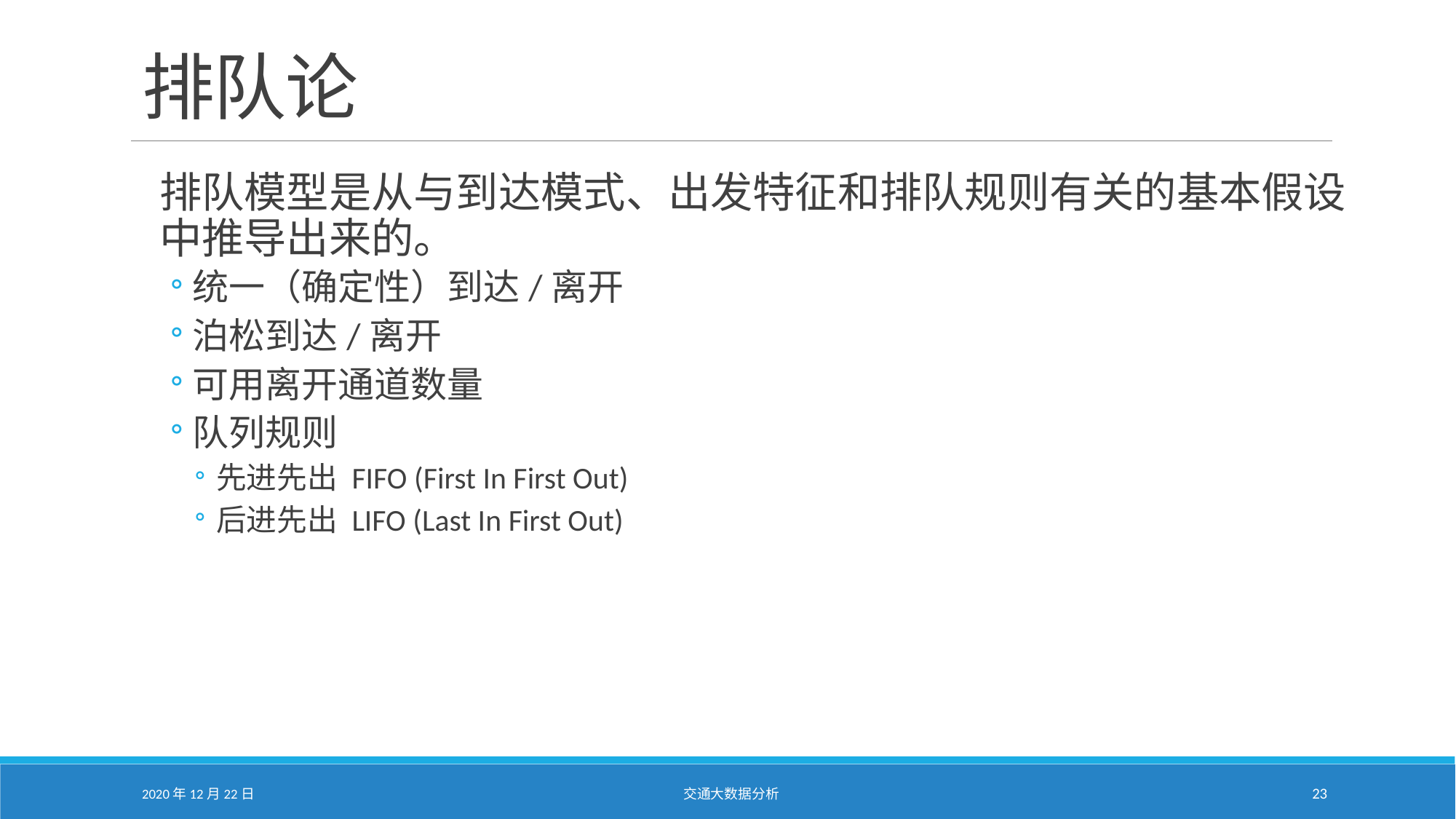

# 排队论
排队模型是从与到达模式、出发特征和排队规则有关的基本假设中推导出来的。
统一（确定性）到达/离开
泊松到达/离开
可用离开通道数量
队列规则
先进先出 FIFO (First In First Out)
后进先出 LIFO (Last In First Out)

2020年12月22日
交通大数据分析
23